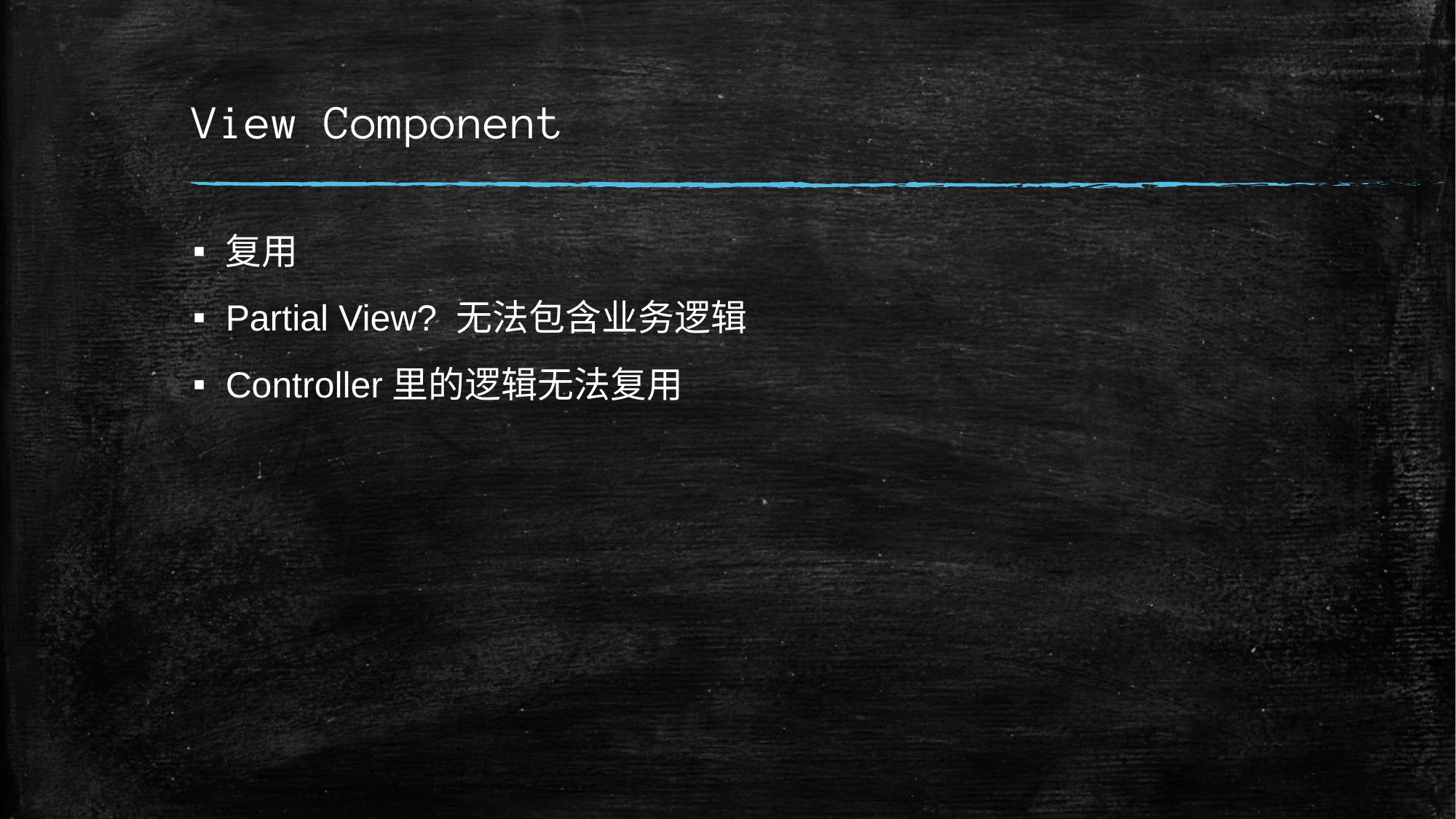

# View Component
复用
Partial View? 无法包含业务逻辑
Controller里的逻辑无法复用